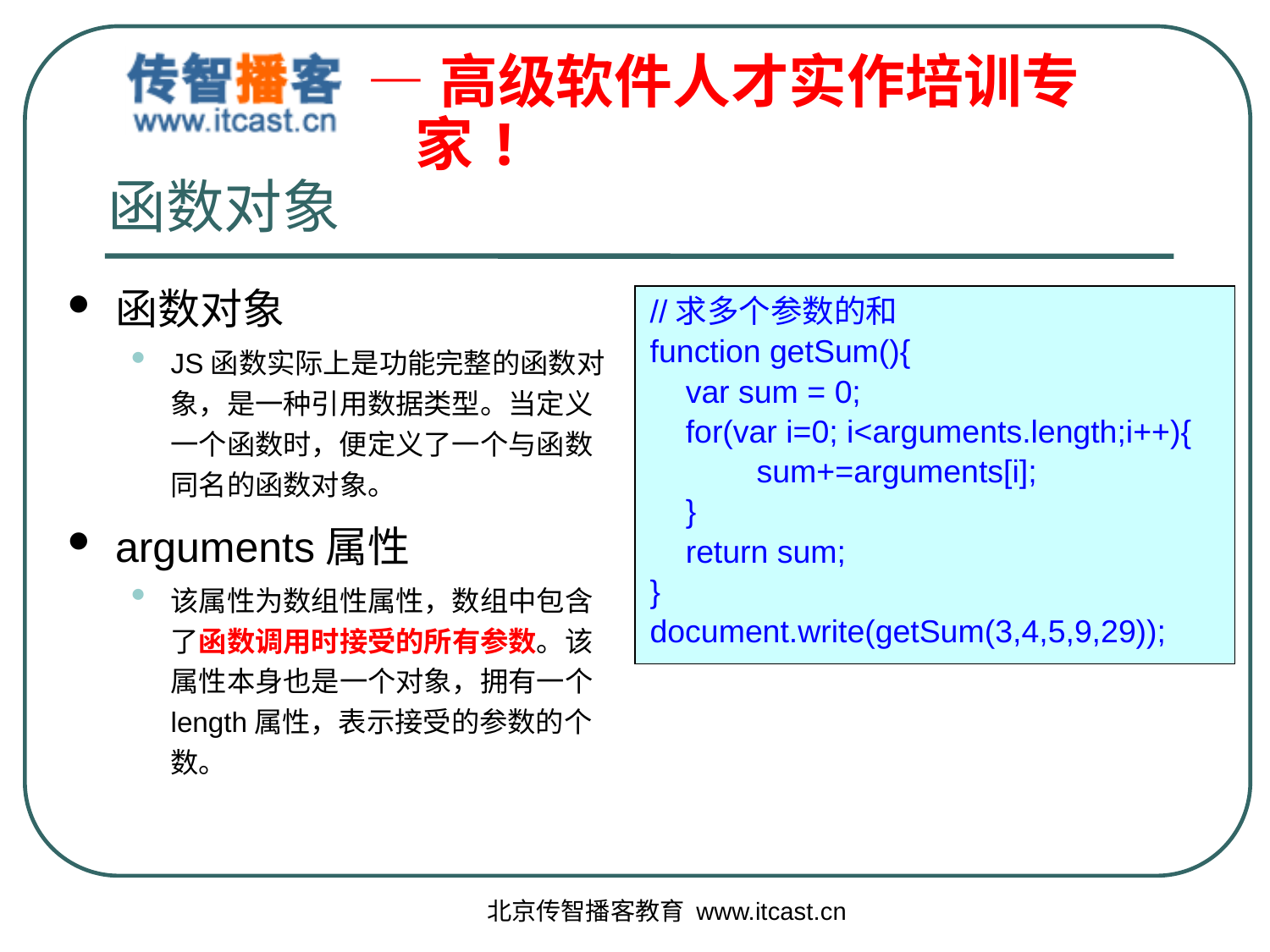

# 函数对象
函数对象
JS函数实际上是功能完整的函数对象，是一种引用数据类型。当定义一个函数时，便定义了一个与函数同名的函数对象。
arguments属性
该属性为数组性属性，数组中包含了函数调用时接受的所有参数。该属性本身也是一个对象，拥有一个length属性，表示接受的参数的个数。
//求多个参数的和
function getSum(){
    var sum = 0;
    for(var i=0; i<arguments.length;i++){
            sum+=arguments[i];
    }
    return sum;
}
document.write(getSum(3,4,5,9,29));